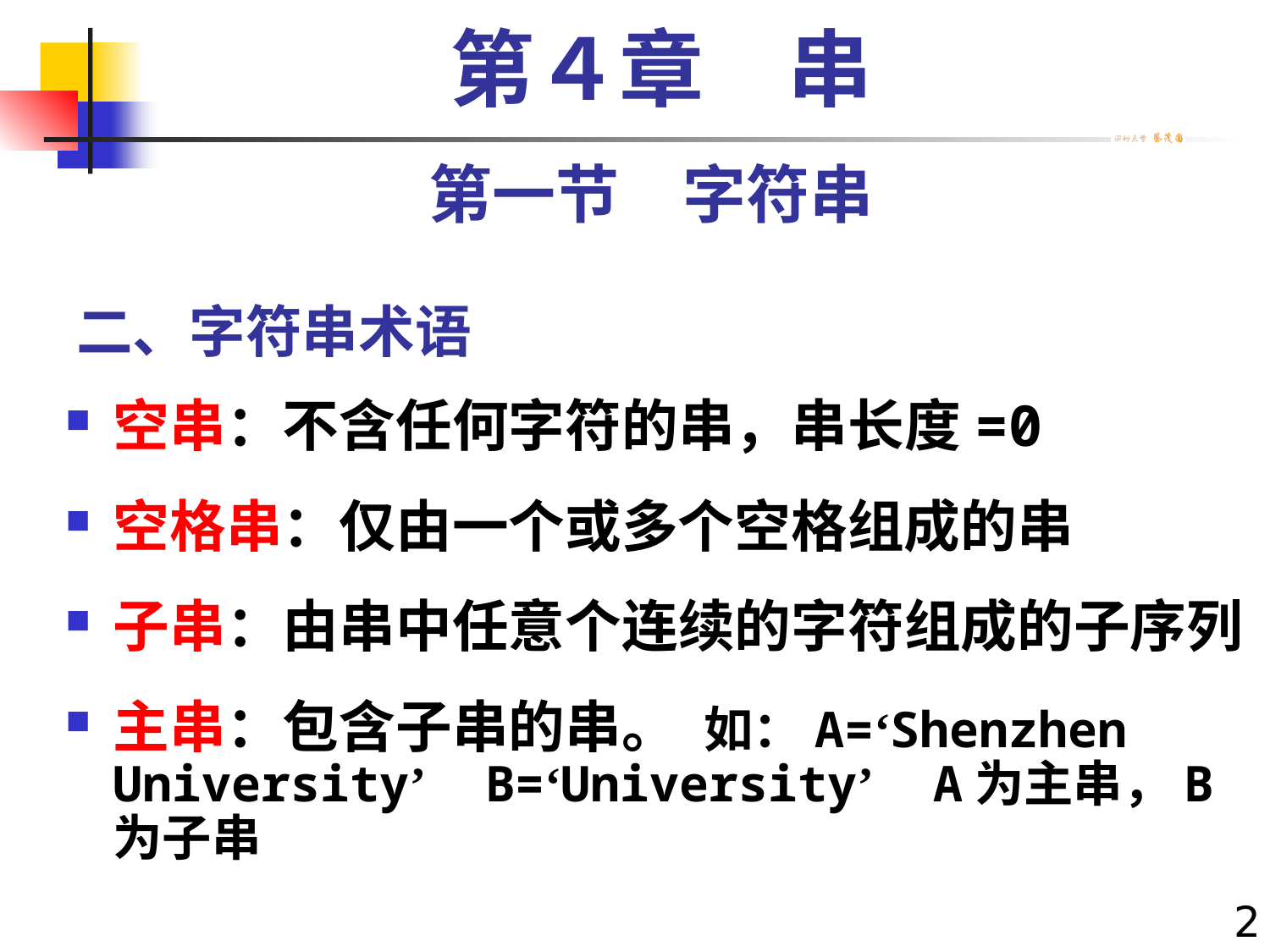

第４章　串
第一节　字符串
# 二、字符串术语
空串：不含任何字符的串，串长度=0
空格串：仅由一个或多个空格组成的串
子串：由串中任意个连续的字符组成的子序列
主串：包含子串的串。  如：A=‘Shenzhen University’  B=‘University’  A为主串，B为子串
2